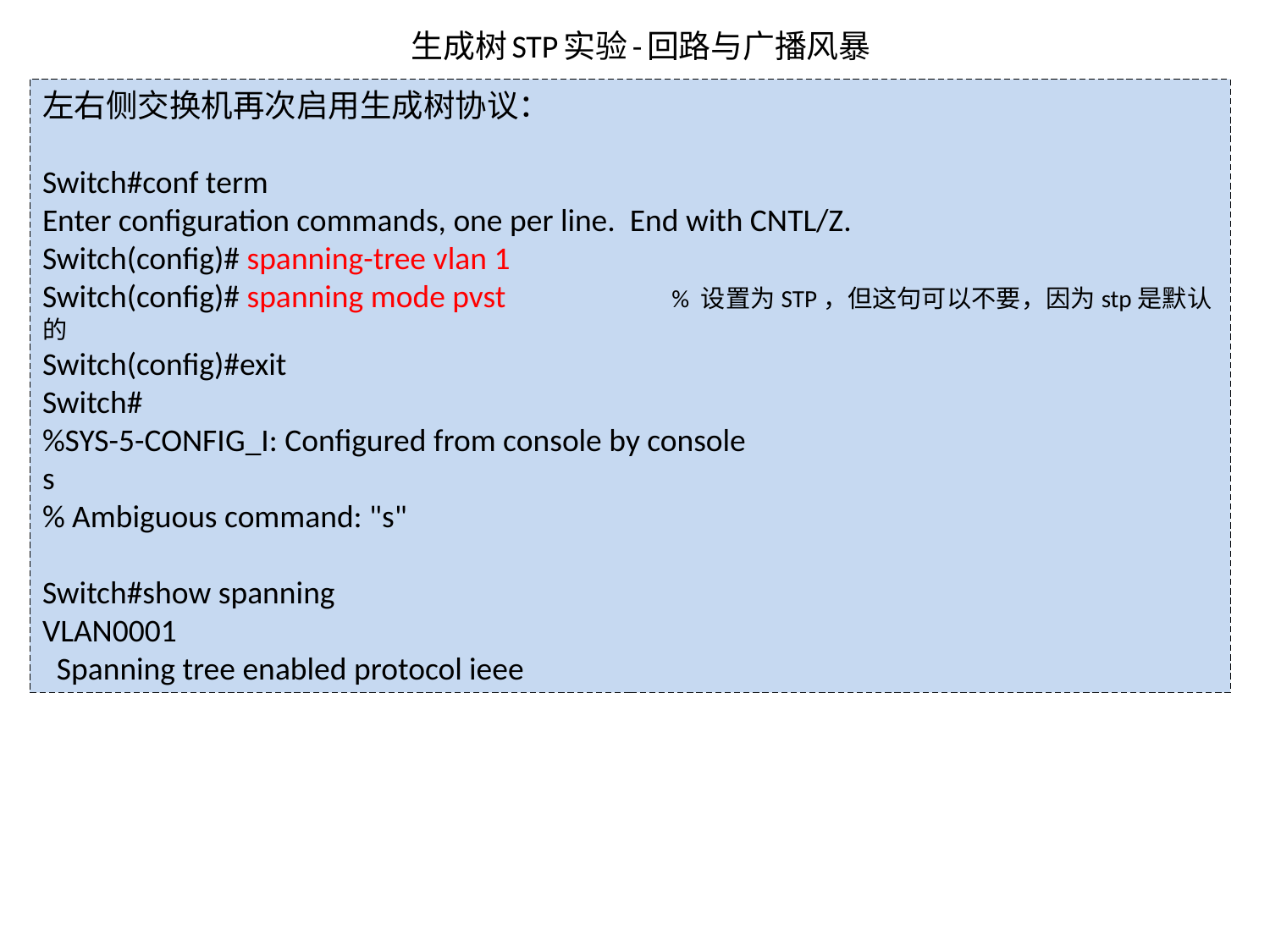

# 生成树STP实验-回路与广播风暴
左右侧交换机再次启用生成树协议：

Switch#conf term
Enter configuration commands, one per line.  End with CNTL/Z.
Switch(config)# spanning-tree vlan 1
Switch(config)# spanning mode pvst                       % 设置为STP，但这句可以不要，因为stp是默认的
Switch(config)#exit
Switch#
%SYS-5-CONFIG_I: Configured from console by console
s
% Ambiguous command: "s"

Switch#show spanning
VLAN0001
  Spanning tree enabled protocol ieee